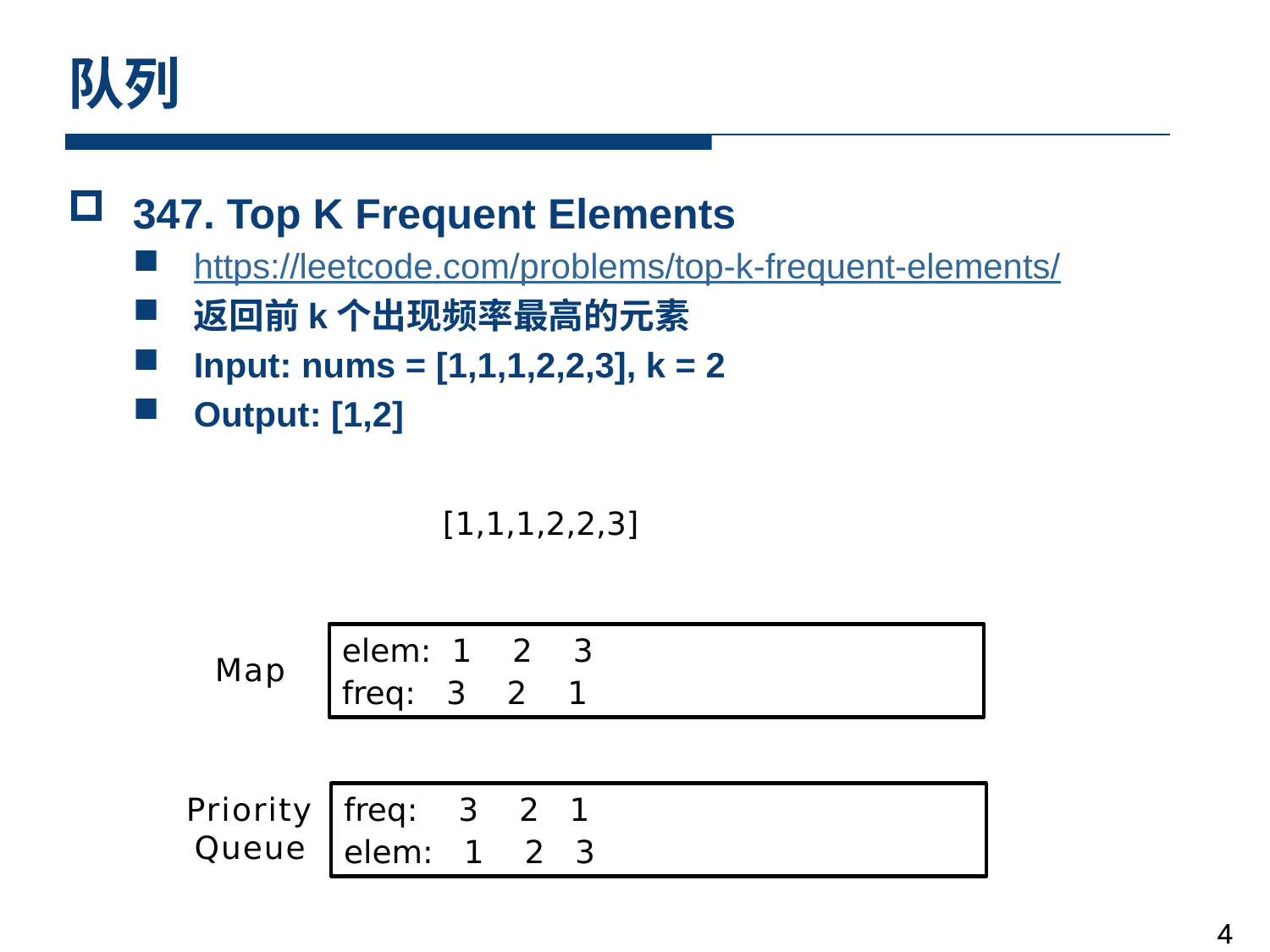

# 队列
347. Top K Frequent Elements
https://leetcode.com/problems/top-k-frequent-elements/
返回前k个出现频率最高的元素
Input: nums = [1,1,1,2,2,3], k = 2
Output: [1,2]
[1,1,1,2,2,3]
elem:  1    2    3
freq:   3    2    1
Map
freq:    3    2   1
elem:   1    2   3
PriorityQueue